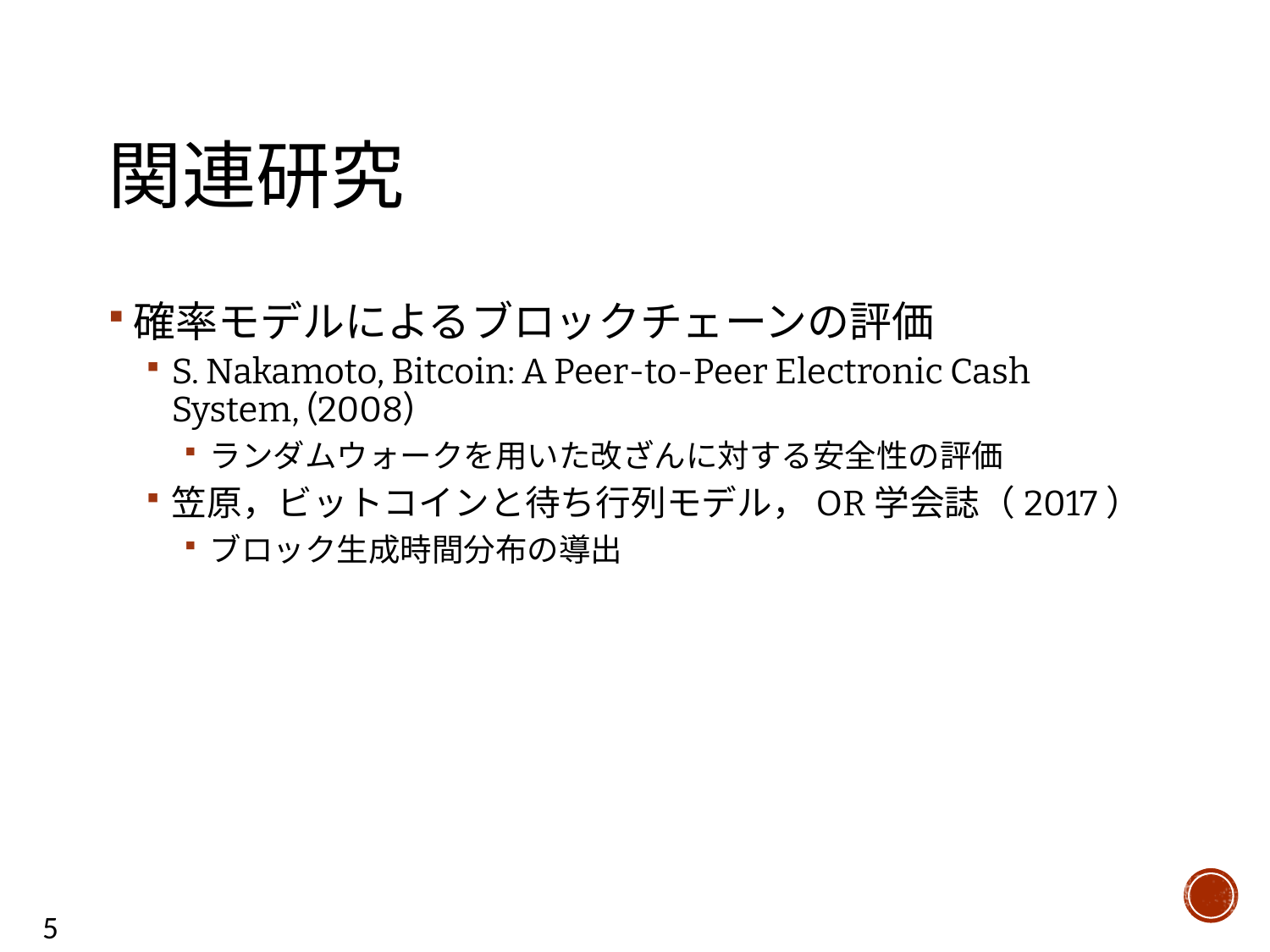

# 関連研究
確率モデルによるブロックチェーンの評価
S. Nakamoto, Bitcoin: A Peer-to-Peer Electronic Cash System, (2008)
ランダムウォークを用いた改ざんに対する安全性の評価
笠原，ビットコインと待ち行列モデル，OR学会誌（2017）
ブロック生成時間分布の導出
5